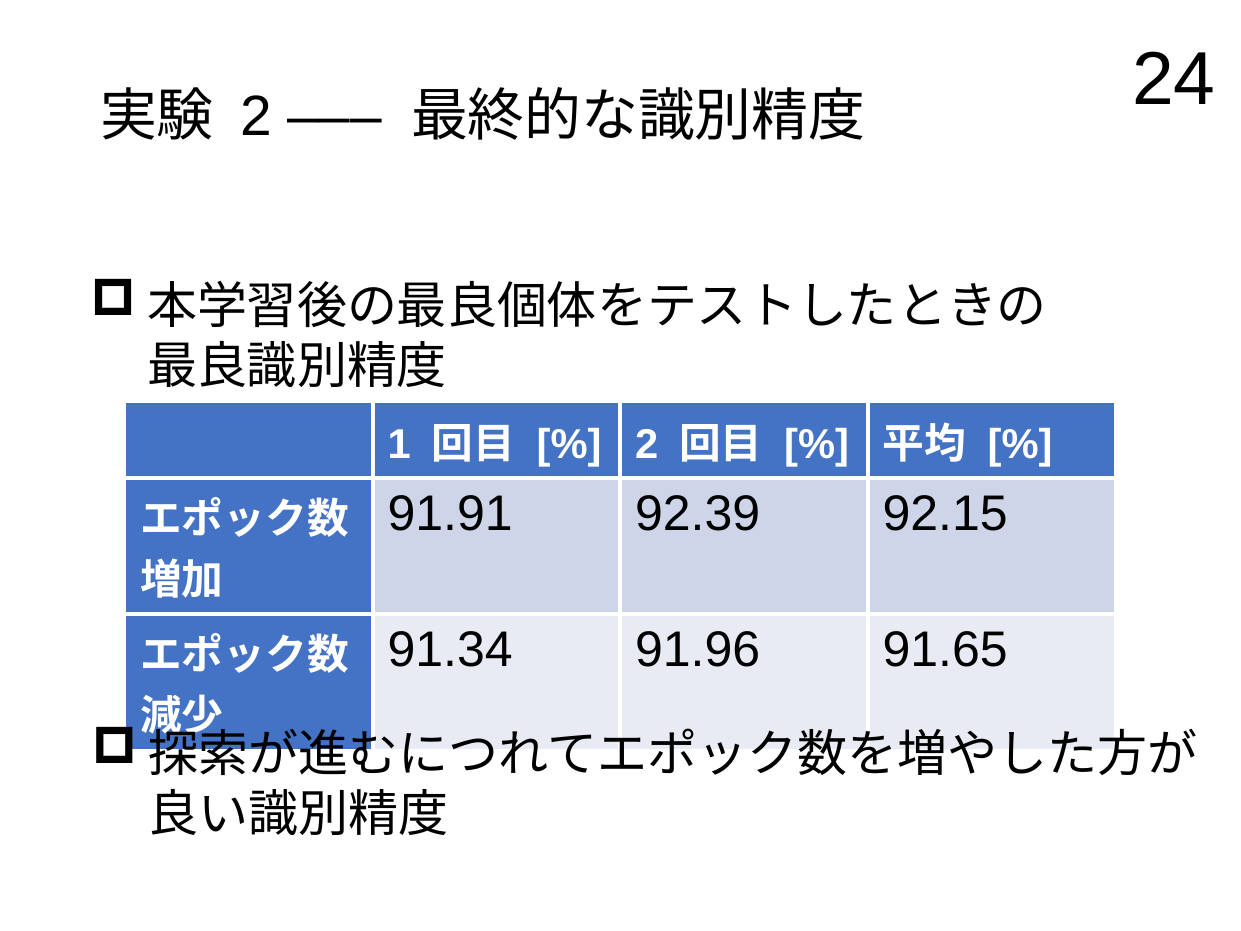

# 実験 2 ––– 最終的な識別精度
24
本学習後の最良個体をテストしたときの
最良識別精度
|  | 1 回目 [%] | 2 回目 [%] | 平均 [%] |
| --- | --- | --- | --- |
| エポック数 増加 | 91.91 | 92.39 | 92.15 |
| エポック数 減少 | 91.34 | 91.96 | 91.65 |
探索が進むにつれてエポック数を増やした方が
良い識別精度